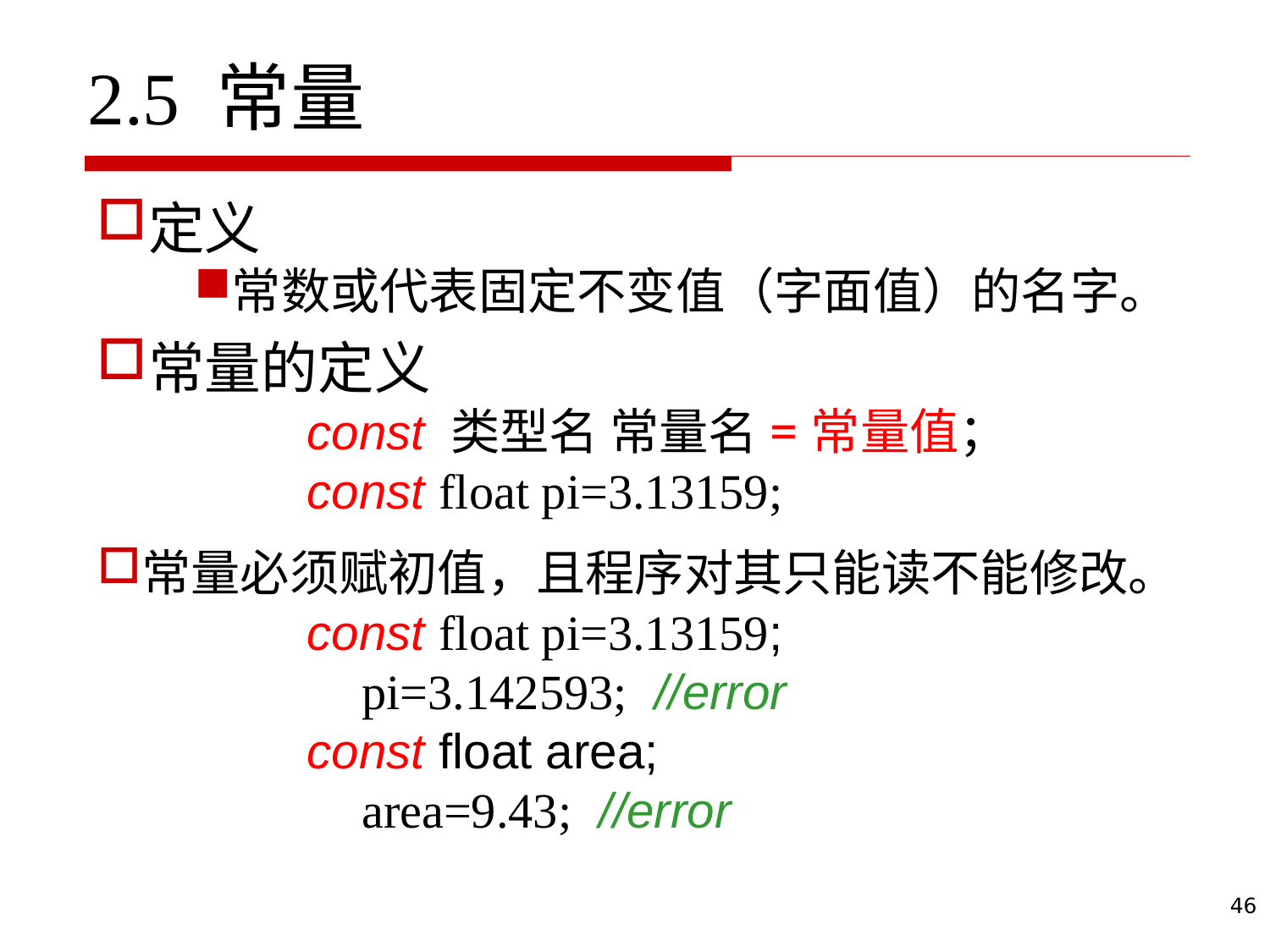

2.5 常量
定义
常数或代表固定不变值（字面值）的名字。

常量的定义
      const 类型名 常量名=常量值；
      const float pi=3.13159;
常量必须赋初值，且程序对其只能读不能修改。
      const float pi=3.13159;
          pi=3.142593;  //error
      const float area;
          area=9.43;  //error

46